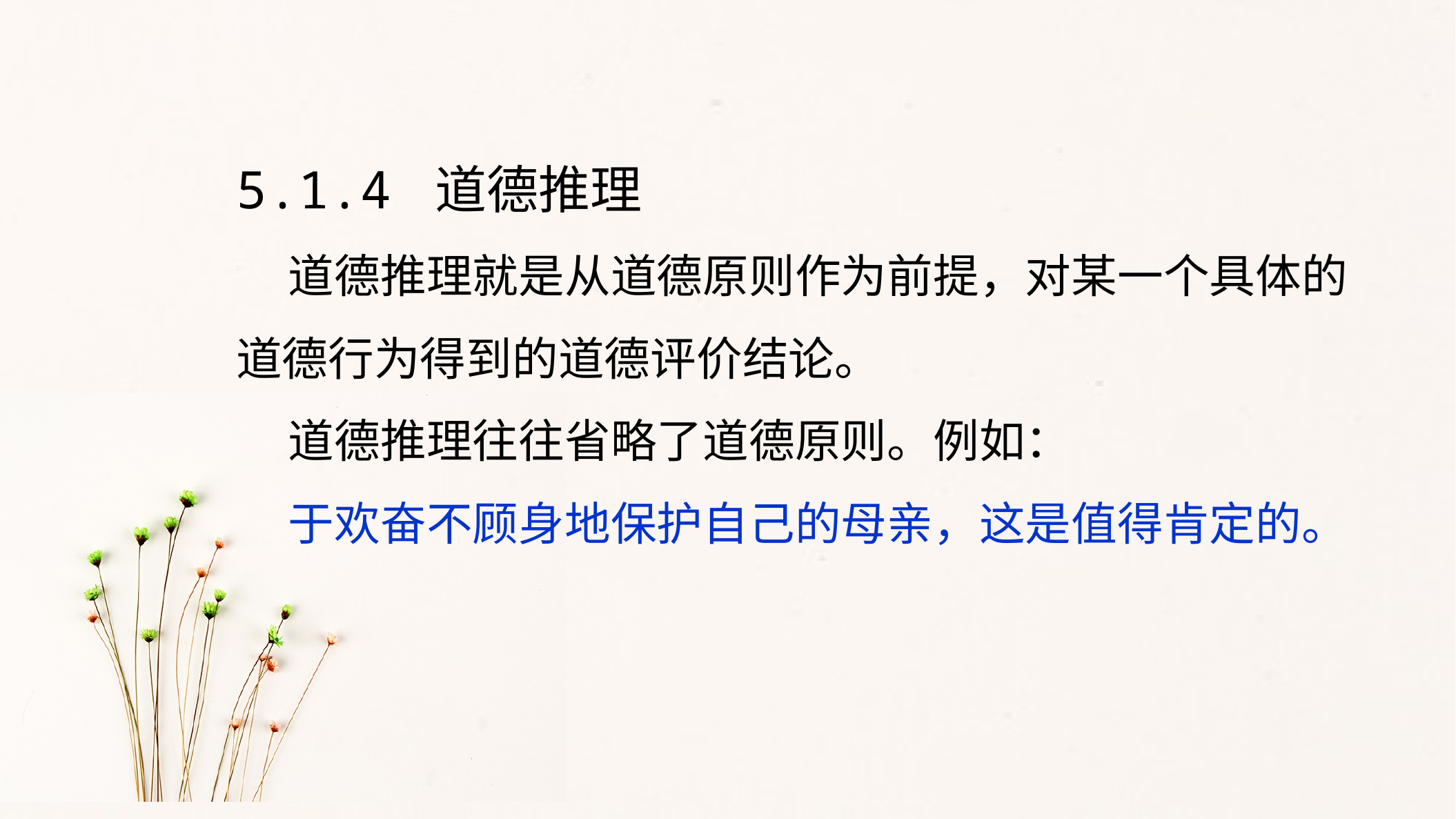

5.1.4 道德推理
    道德推理就是从道德原则作为前提，对某一个具体的道德行为得到的道德评价结论。
    道德推理往往省略了道德原则。例如：
    于欢奋不顾身地保护自己的母亲，这是值得肯定的。